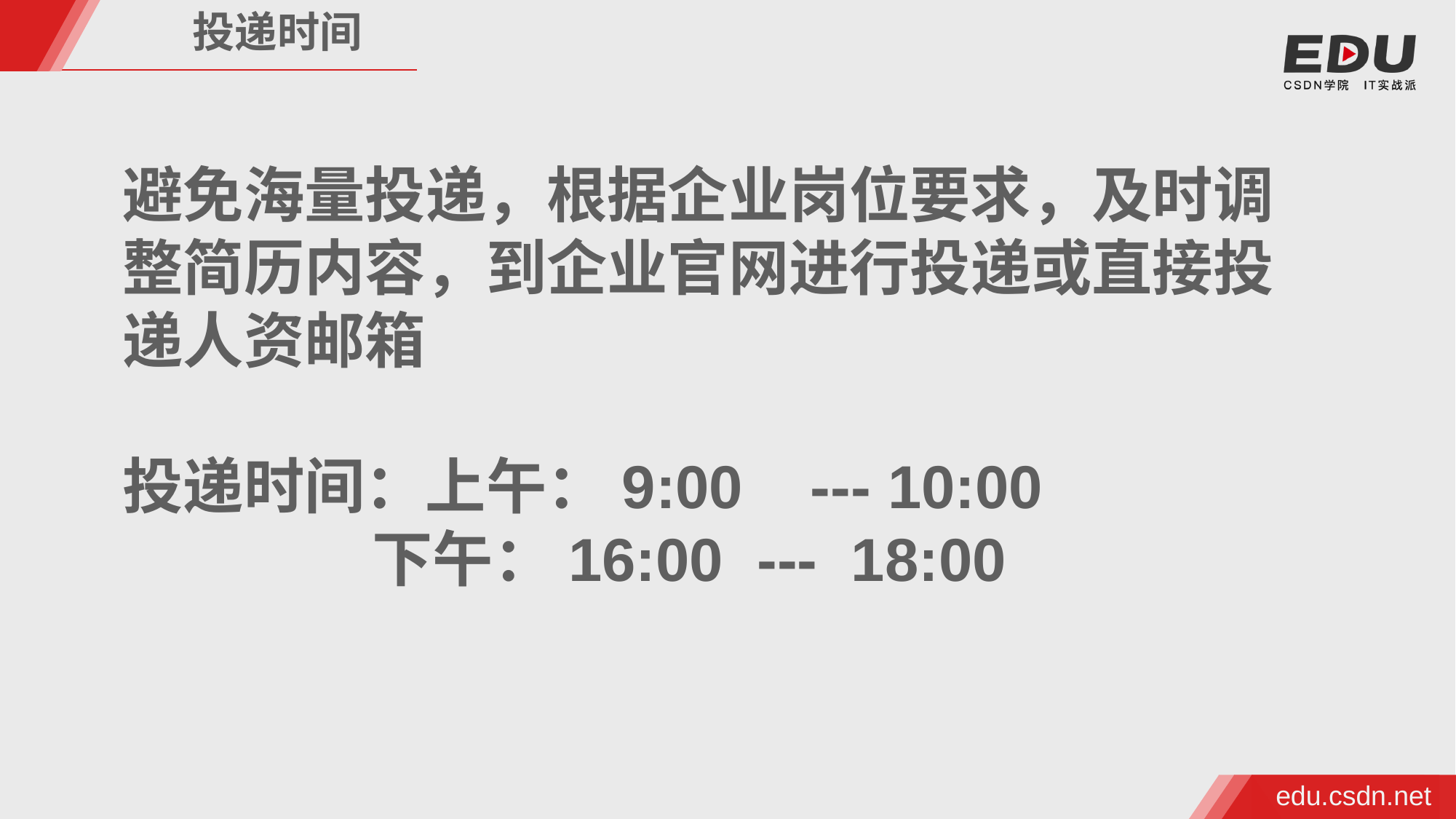

投递时间
避免海量投递，根据企业岗位要求，及时调整简历内容，到企业官网进行投递或直接投递人资邮箱

投递时间：上午：9:00    --- 10:00
                 下午：16:00  ---  18:00